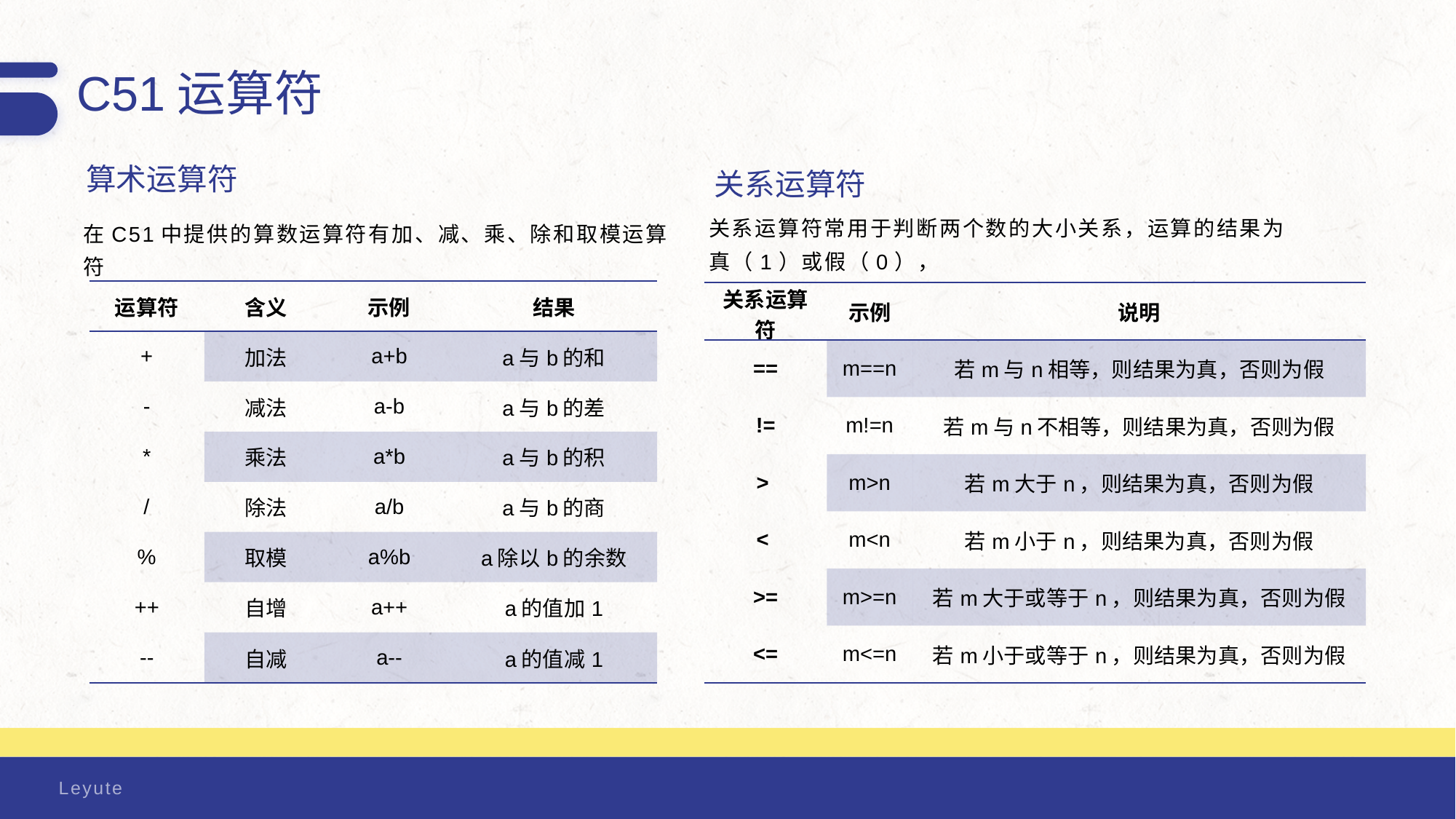

C51运算符
算术运算符
关系运算符
关系运算符常用于判断两个数的大小关系，运算的结果为真（1）或假（0），
在C51中提供的算数运算符有加、减、乘、除和取模运算符
| 运算符 | 含义 | 示例 | 结果 |
| --- | --- | --- | --- |
| + | 加法 | a+b | a与b的和 |
| - | 减法 | a-b | a与b的差 |
| \* | 乘法 | a\*b | a与b的积 |
| / | 除法 | a/b | a与b的商 |
| % | 取模 | a%b | a除以b的余数 |
| ++ | 自增 | a++ | a的值加1 |
| -- | 自减 | a-- | a的值减1 |
| 关系运算符 | 示例 | 说明 |
| --- | --- | --- |
| == | m==n | 若m与n相等，则结果为真，否则为假 |
| != | m!=n | 若m与n不相等，则结果为真，否则为假 |
| > | m>n | 若m大于n，则结果为真，否则为假 |
| < | m<n | 若m小于n，则结果为真，否则为假 |
| >= | m>=n | 若m大于或等于n，则结果为真，否则为假 |
| <= | m<=n | 若m小于或等于n，则结果为真，否则为假 |